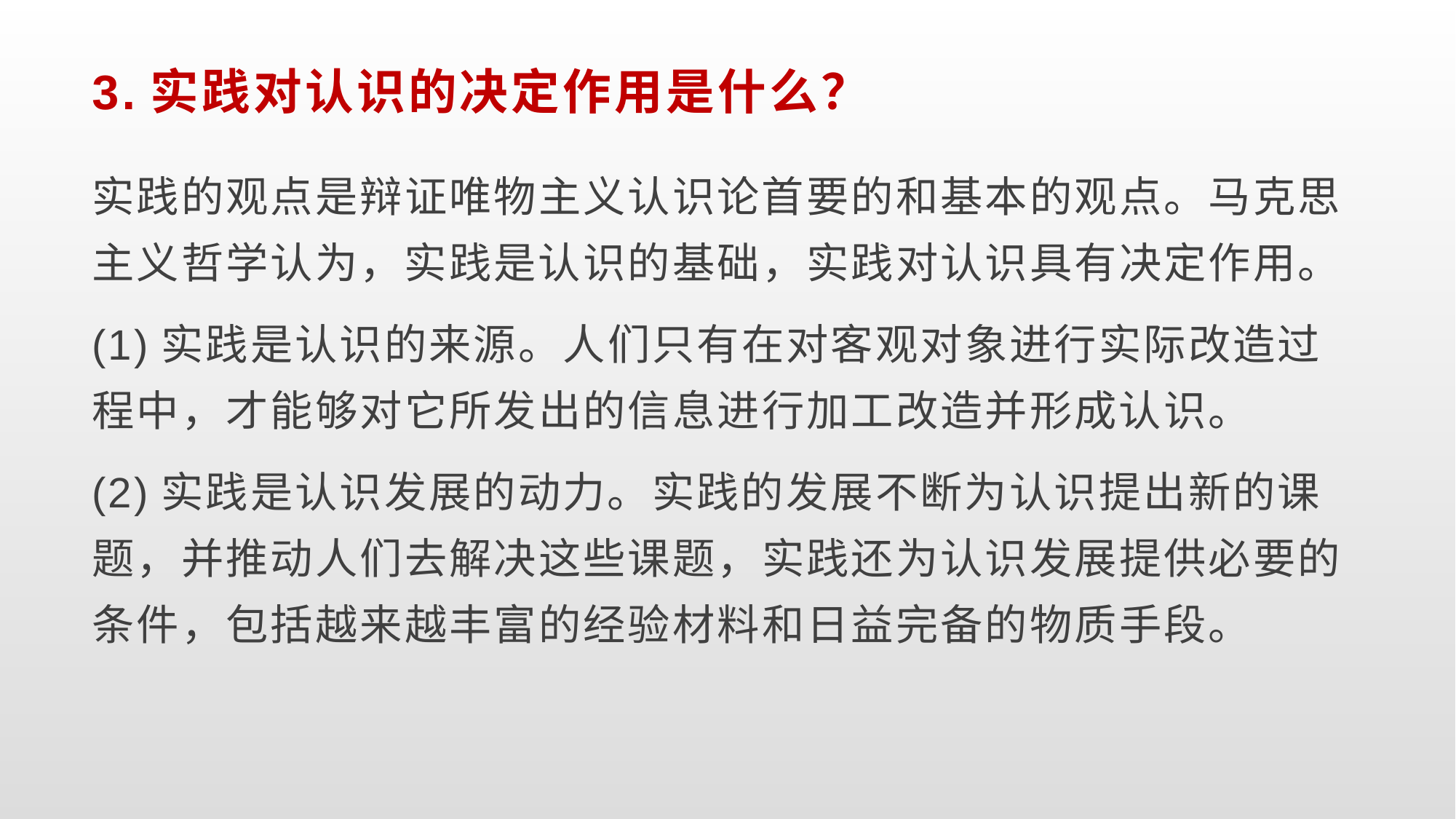

# 3.实践对认识的决定作用是什么？
实践的观点是辩证唯物主义认识论首要的和基本的观点。马克思主义哲学认为，实践是认识的基础，实践对认识具有决定作用。
(1)实践是认识的来源。人们只有在对客观对象进行实际改造过程中，才能够对它所发出的信息进行加工改造并形成认识。
(2)实践是认识发展的动力。实践的发展不断为认识提出新的课题，并推动人们去解决这些课题，实践还为认识发展提供必要的条件，包括越来越丰富的经验材料和日益完备的物质手段。